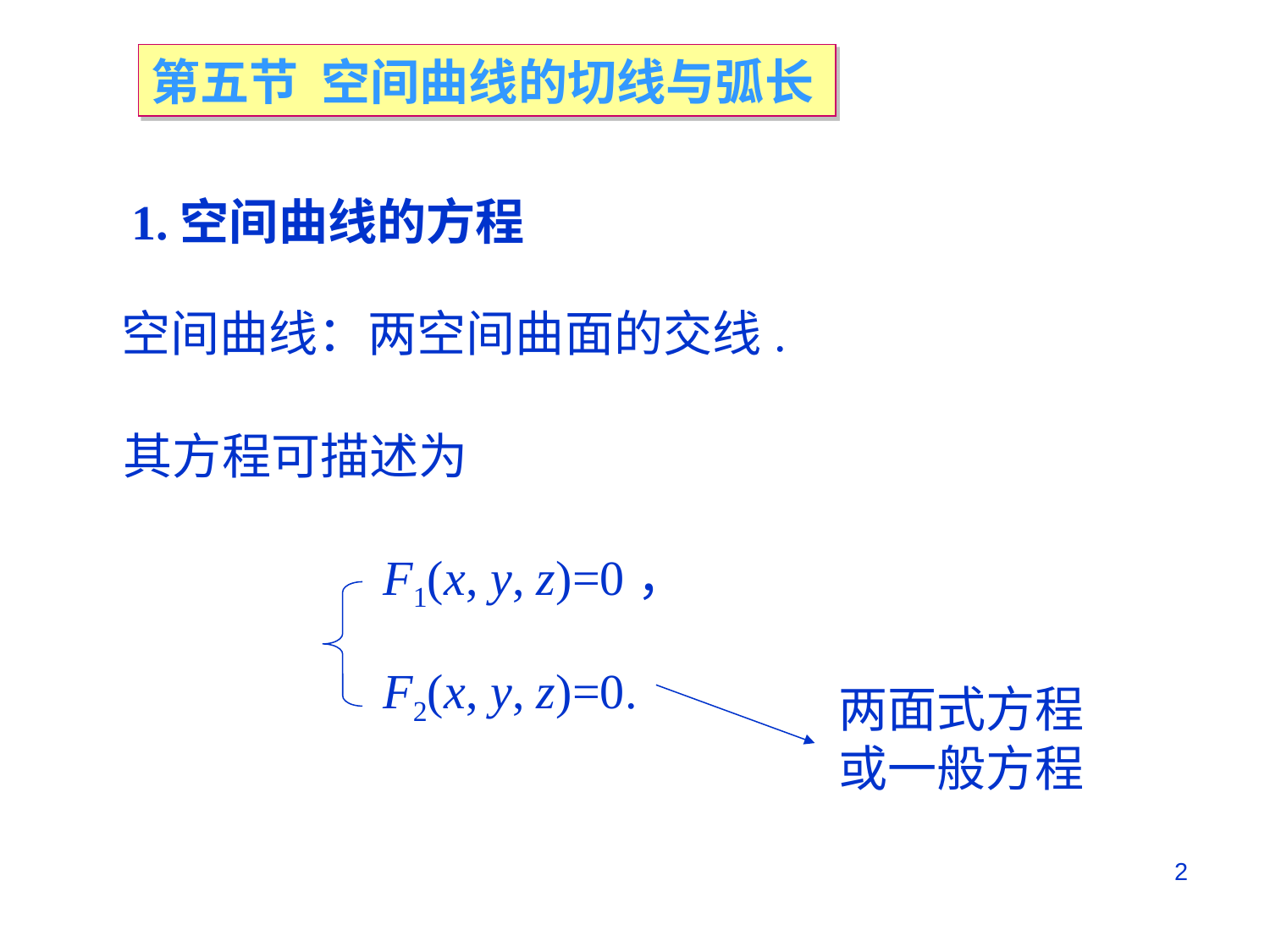

第五节  空间曲线的切线与弧长
1.空间曲线的方程
空间曲线：两空间曲面的交线.
其方程可描述为
F1(x, y, z)=0，

F2(x, y, z)=0.
两面式方程或一般方程

2